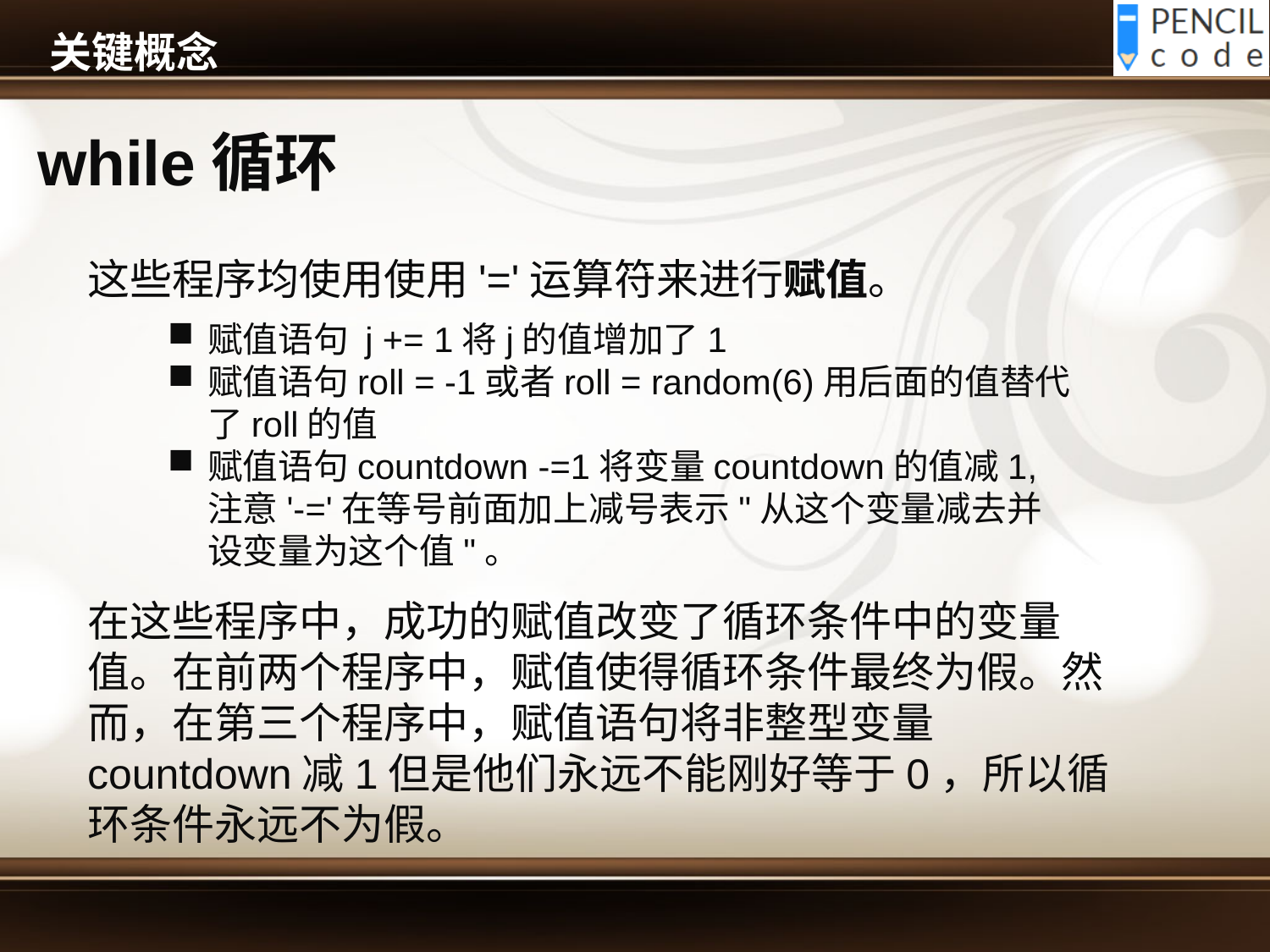

# 关键概念
while循环
这些程序均使用使用'='运算符来进行赋值。
赋值语句 j += 1将j的值增加了1
赋值语句roll = -1或者roll = random(6)用后面的值替代了roll的值
赋值语句countdown -=1将变量countdown的值减1,注意'-='在等号前面加上减号表示"从这个变量减去并设变量为这个值"。

在这些程序中，成功的赋值改变了循环条件中的变量值。在前两个程序中，赋值使得循环条件最终为假。然而，在第三个程序中，赋值语句将非整型变量countdown减1但是他们永远不能刚好等于0，所以循环条件永远不为假。